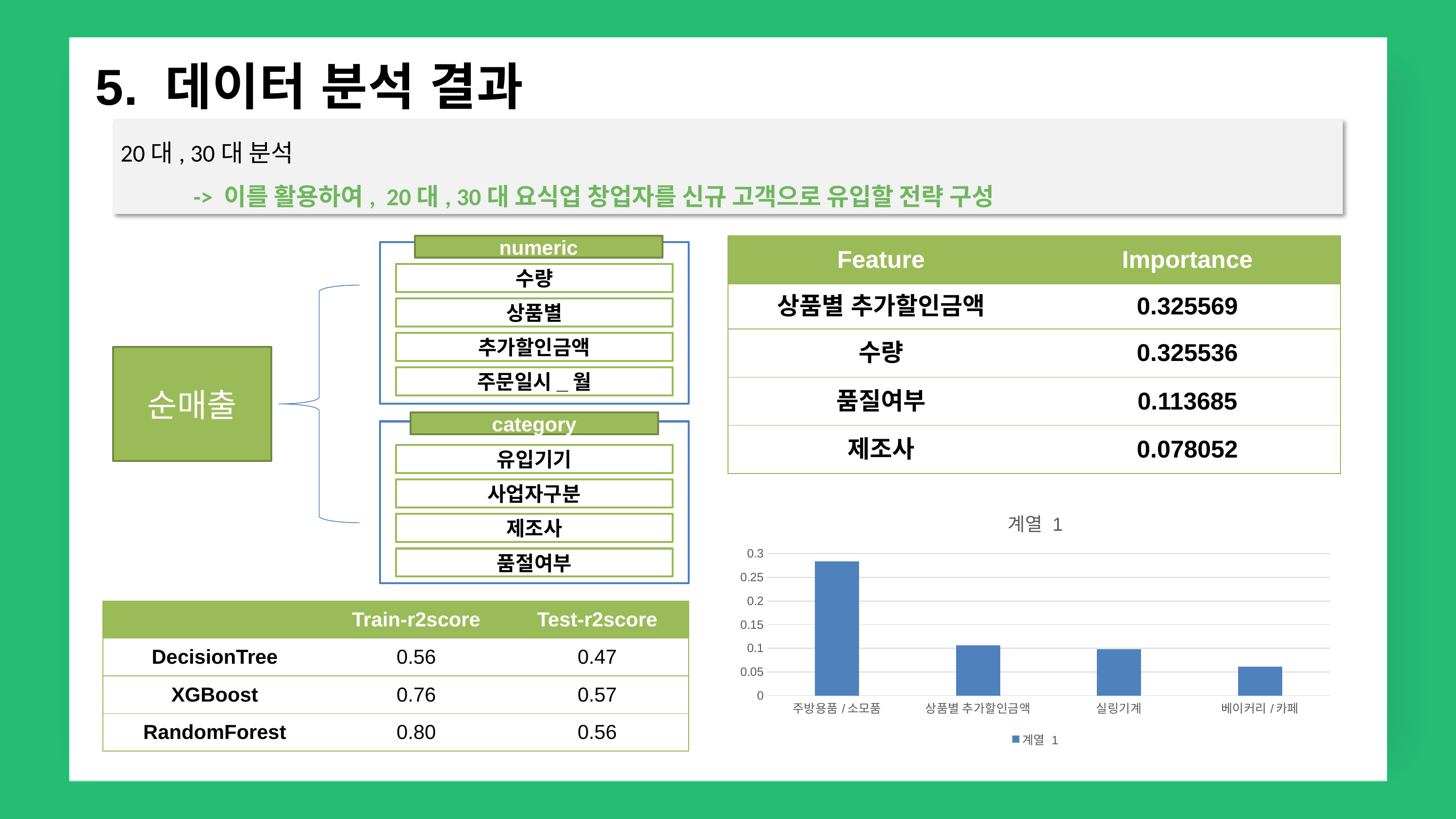

5. 데이터 분석 결과
20대, 30대 분석
	-> 이를 활용하여,  20대, 30대 요식업 창업자를 신규 고객으로 유입할 전략 구성
numeric

수량

상품별
추가할인금액
순매출
주문일시_월
category

유입기기
사업자구분
제조사
품절여부
| Feature | Importance |
| --- | --- |
| 상품별 추가할인금액 | 0.325569 |
| 수량 | 0.325536 |
| 품질여부 | 0.113685 |
| 제조사 | 0.078052 |

### Chart:

| Category | 계열 1 |
|---|---|
| 주방용품/소모품 | 0.284 |
| 상품별 추가할인금액 | 0.106 |
| 실링기계 | 0.098 |
| 베이커리/카페 | 0.061 |
|  | Train-r2score | Test-r2score |
| --- | --- | --- |
| DecisionTree | 0.56 | 0.47 |
| XGBoost | 0.76 | 0.57 |
| RandomForest | 0.80 | 0.56 |